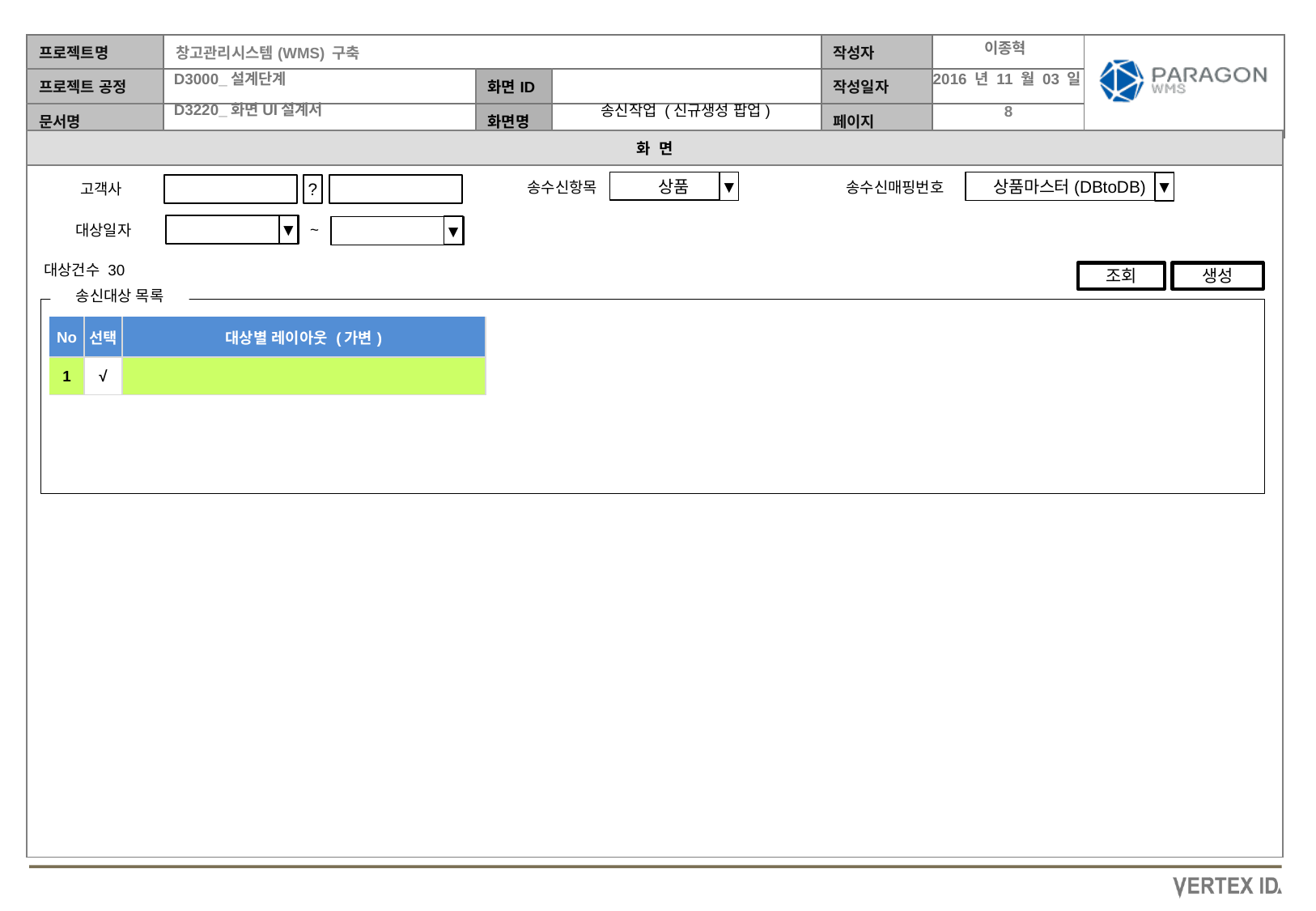

이종혁
2016 년 11 월 03 일
송신작업 (신규생성 팝업)
▼
송수신매핑번호
상품마스터(DBtoDB)
송수신항목
상품
▼
고객사

?

~
대상일자
▼

▼

대상건수 30
조회
생성
송신대상 목록

| 대상별 레이아웃 (가변) |
| --- |
|  |
| No | 선택 |
| --- | --- |
| 1 | √ |